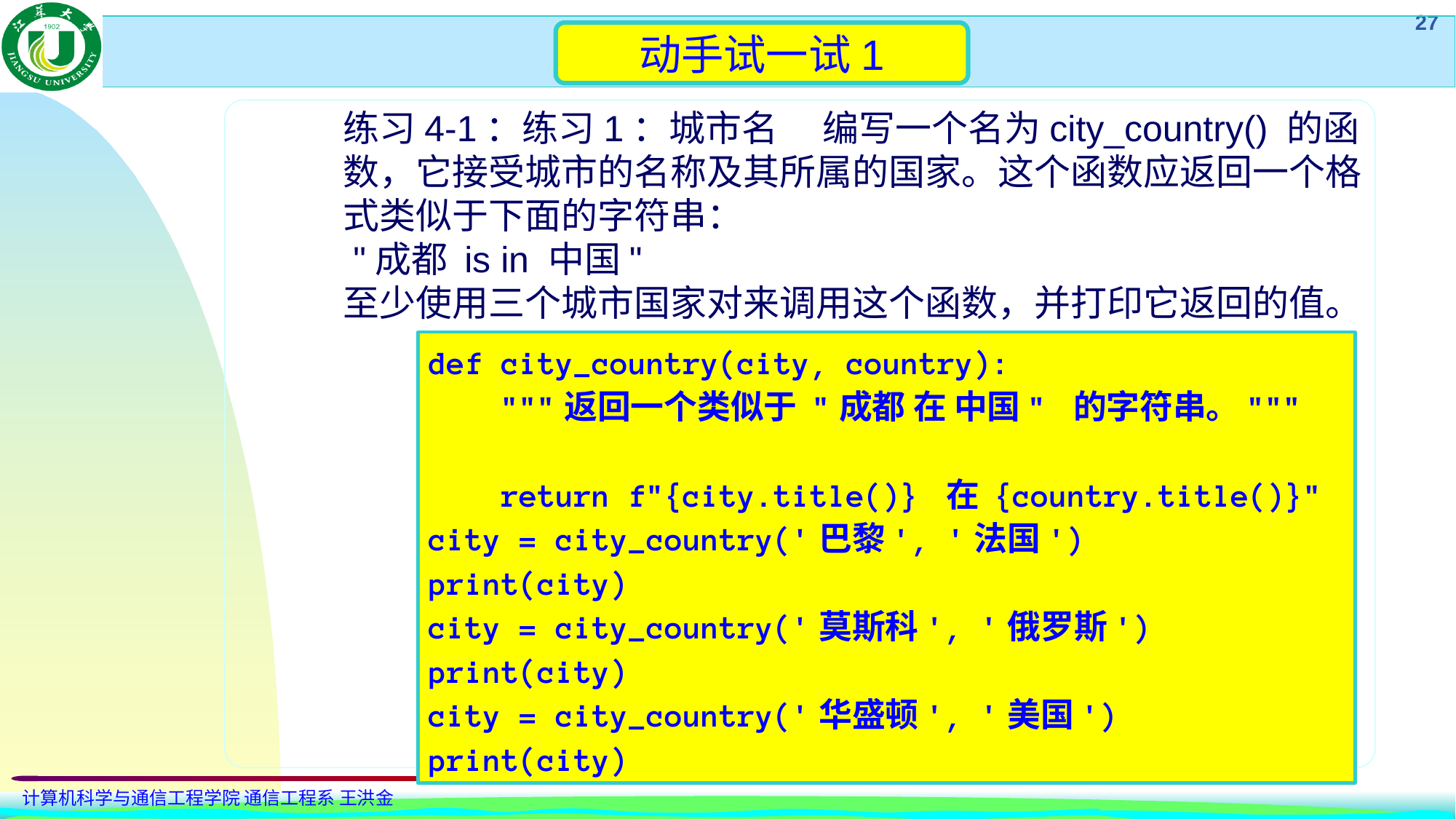

动手试一试1
练习4-1：练习1：城市名 　编写一个名为city_country() 的函数，它接受城市的名称及其所属的国家。这个函数应返回一个格式类似于下面的字符串：
 "成都 is in 中国"
至少使用三个城市国家对来调用这个函数，并打印它返回的值。
def city_country(city, country):
    """返回一个类似于 "成都 在 中国" 的字符串。"""
    return f"{city.title()} 在 {country.title()}"
city = city_country('巴黎', '法国')
print(city)
city = city_country('莫斯科', '俄罗斯')
print(city)
city = city_country('华盛顿', '美国')
print(city)